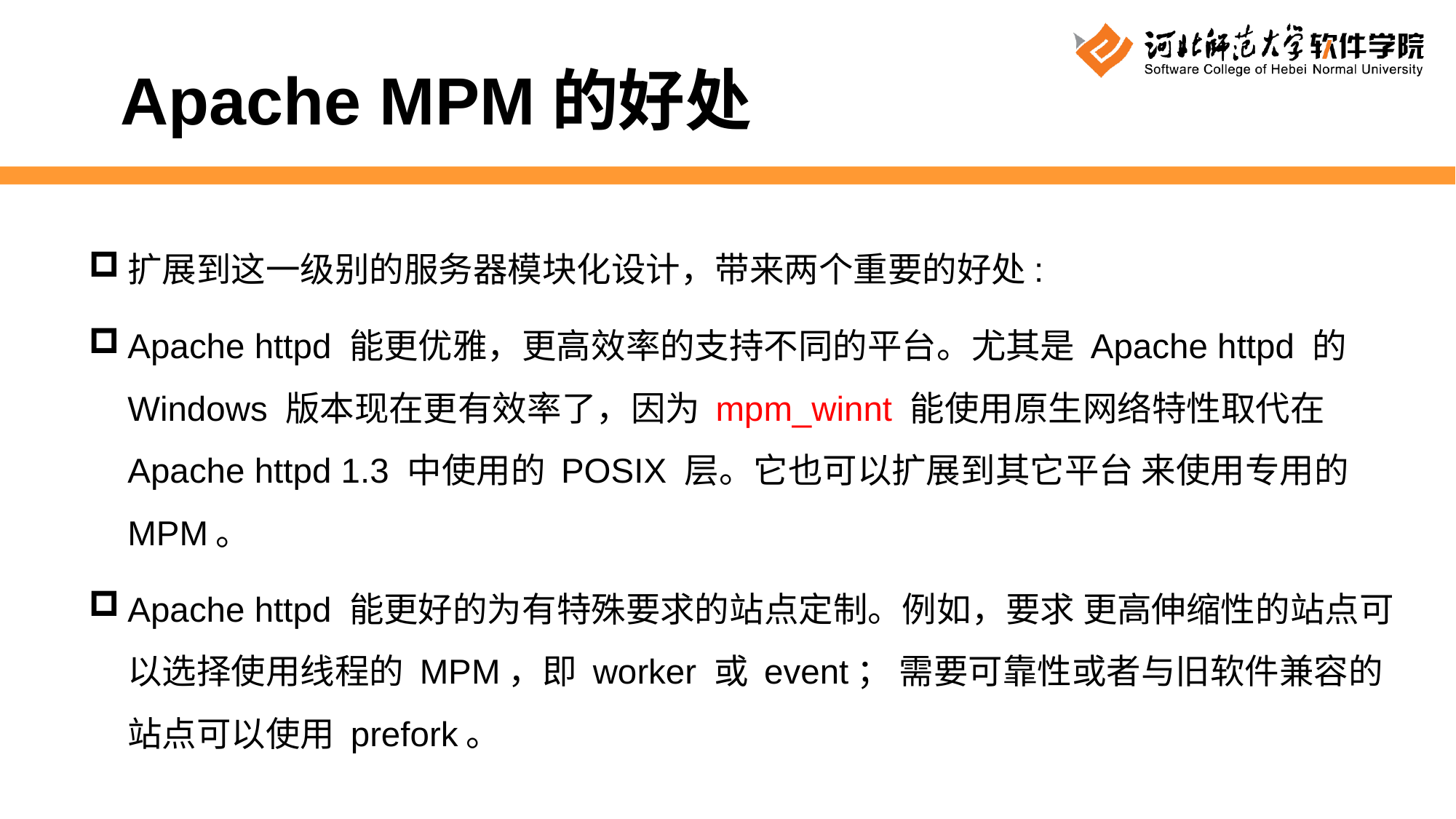

Apache MPM的好处
扩展到这一级别的服务器模块化设计，带来两个重要的好处:
Apache httpd 能更优雅，更高效率的支持不同的平台。尤其是 Apache httpd 的 Windows 版本现在更有效率了，因为 mpm_winnt 能使用原生网络特性取代在 Apache httpd 1.3 中使用的 POSIX 层。它也可以扩展到其它平台 来使用专用的 MPM。
Apache httpd 能更好的为有特殊要求的站点定制。例如，要求 更高伸缩性的站点可以选择使用线程的 MPM，即 worker 或 event； 需要可靠性或者与旧软件兼容的站点可以使用 prefork。